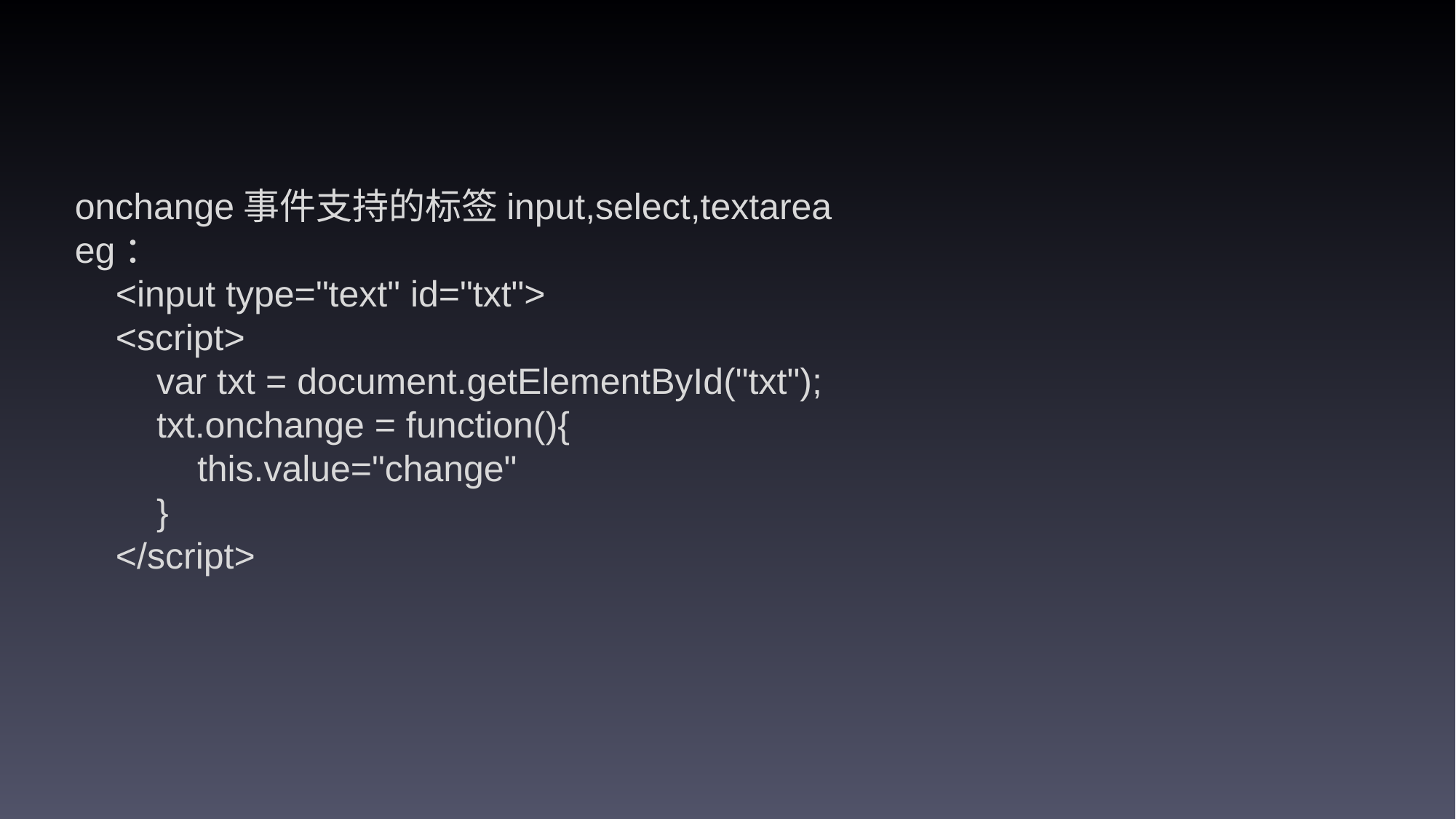

onchange事件支持的标签input,select,textarea
eg：
    <input type="text" id="txt">
    <script>
        var txt = document.getElementById("txt");
        txt.onchange = function(){
            this.value="change"
        }
    </script>